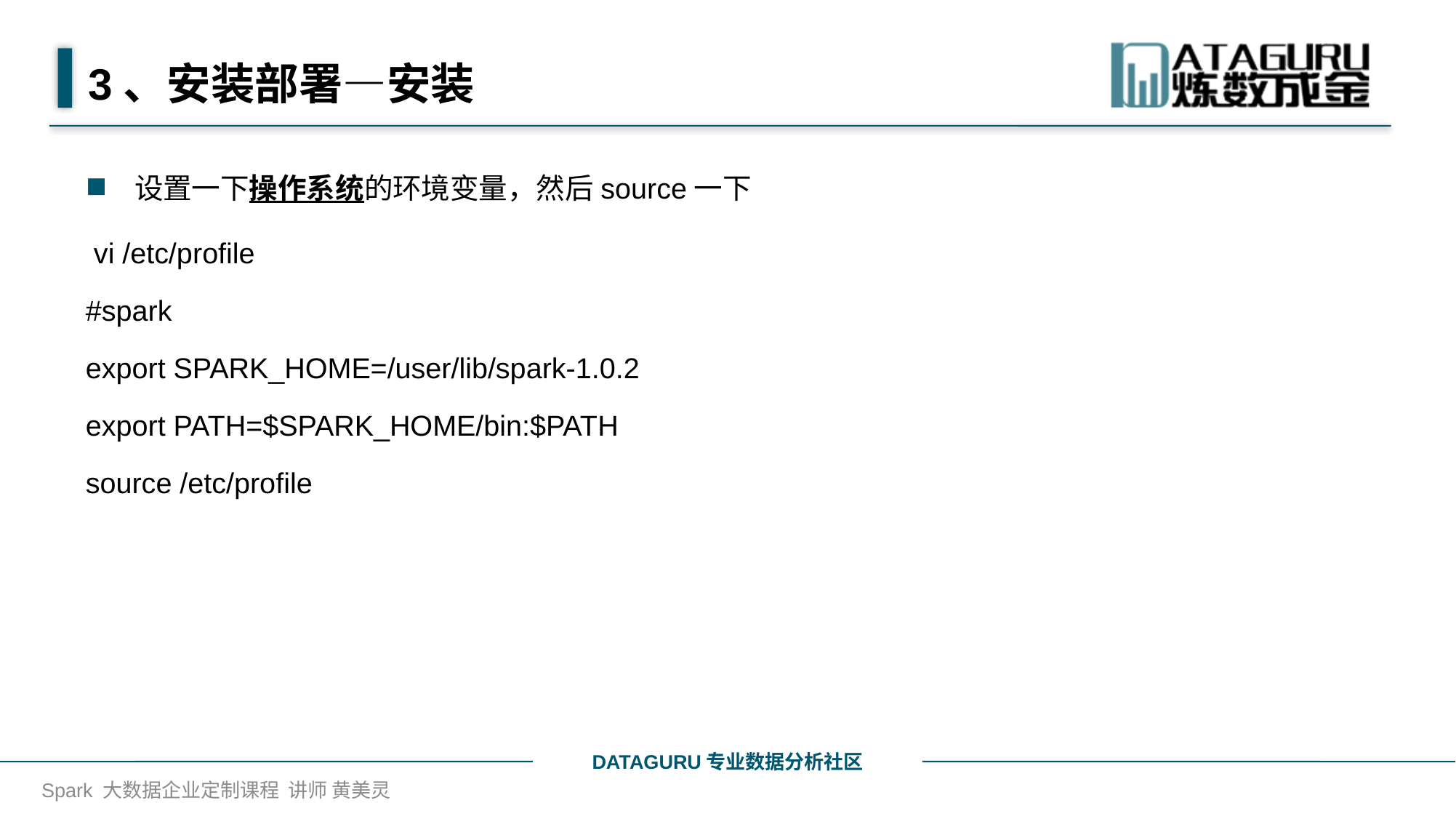

# 3、安装部署—安装
设置一下操作系统的环境变量，然后source一下
 vi /etc/profile
#spark
export SPARK_HOME=/user/lib/spark-1.0.2
export PATH=$SPARK_HOME/bin:$PATH
source /etc/profile